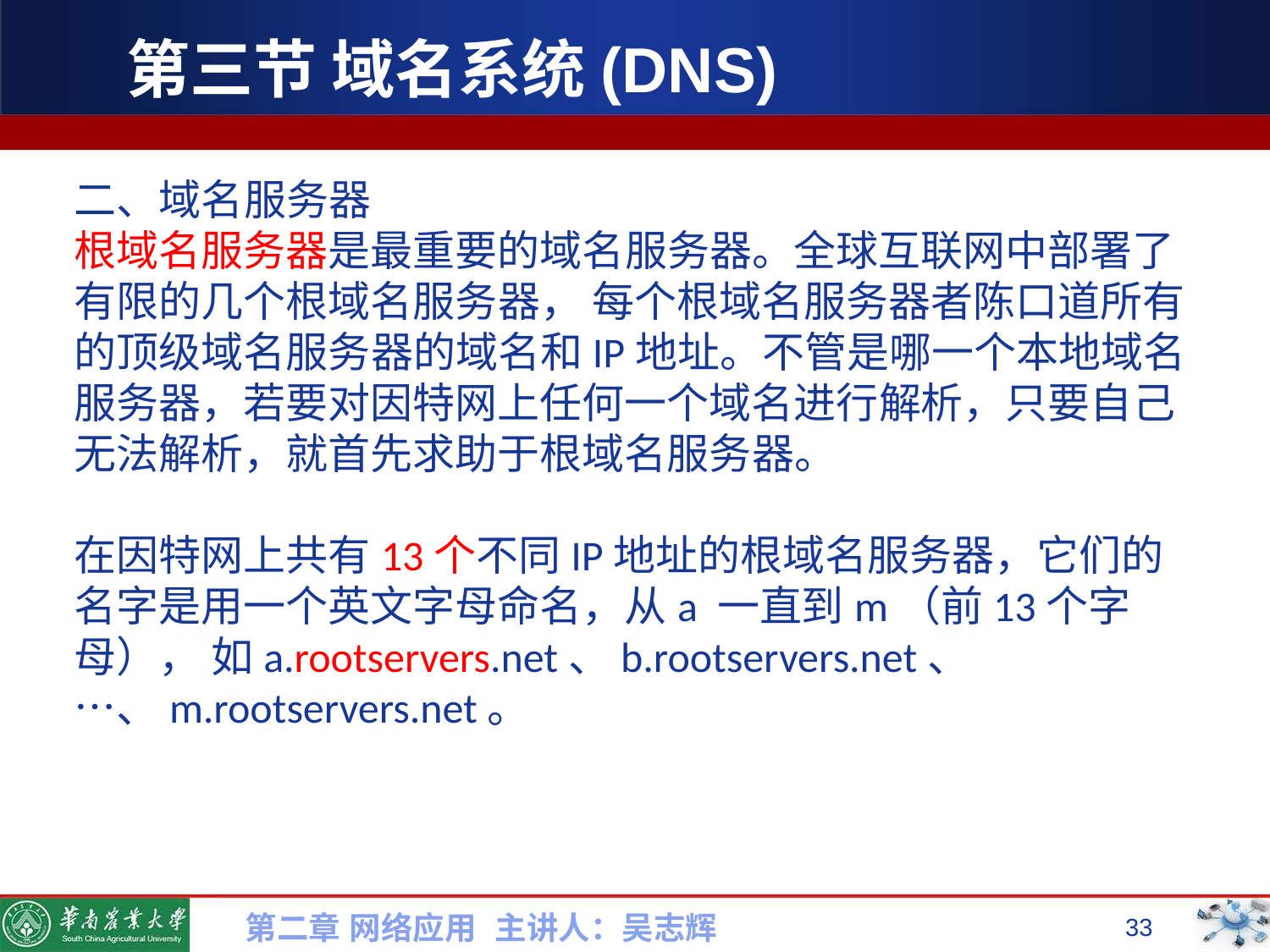

# 第三节 域名系统(DNS)
二、域名服务器
根域名服务器是最重要的域名服务器。全球互联网中部署了有限的几个根域名服务器， 每个根域名服务器者陈口道所有的顶级域名服务器的域名和IP地址。不管是哪一个本地域名服务器，若要对因特网上任何一个域名进行解析，只要自己无法解析，就首先求助于根域名服务器。

在因特网上共有13个不同IP地址的根域名服务器，它们的名字是用一个英文字母命名，从a 一直到m（前13个字母）， 如a.rootservers.net、b.rootservers.net、…、m.rootservers.net。
第二章 网络应用  主讲人：吴志辉
33